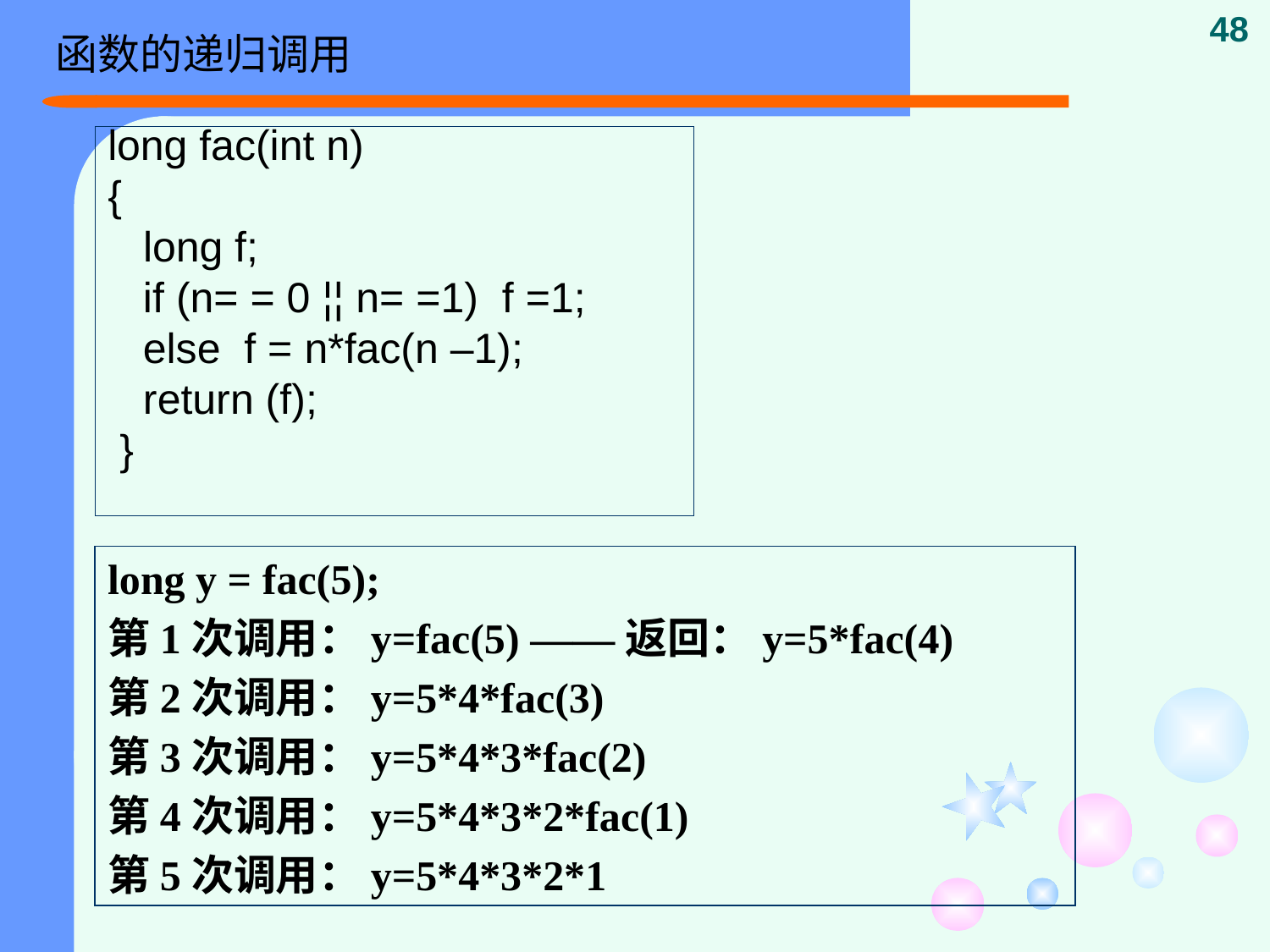

函数的递归调用
48
long fac(int n)
{
   long f;
   if (n= = 0 ¦¦ n= =1)  f =1;
   else  f = n*fac(n –1);
   return (f);
 }

long y = fac(5);
第1次调用：y=fac(5) ——返回：y=5*fac(4)
第2次调用：y=5*4*fac(3)
第3次调用：y=5*4*3*fac(2)
第4次调用：y=5*4*3*2*fac(1)
第5次调用：y=5*4*3*2*1